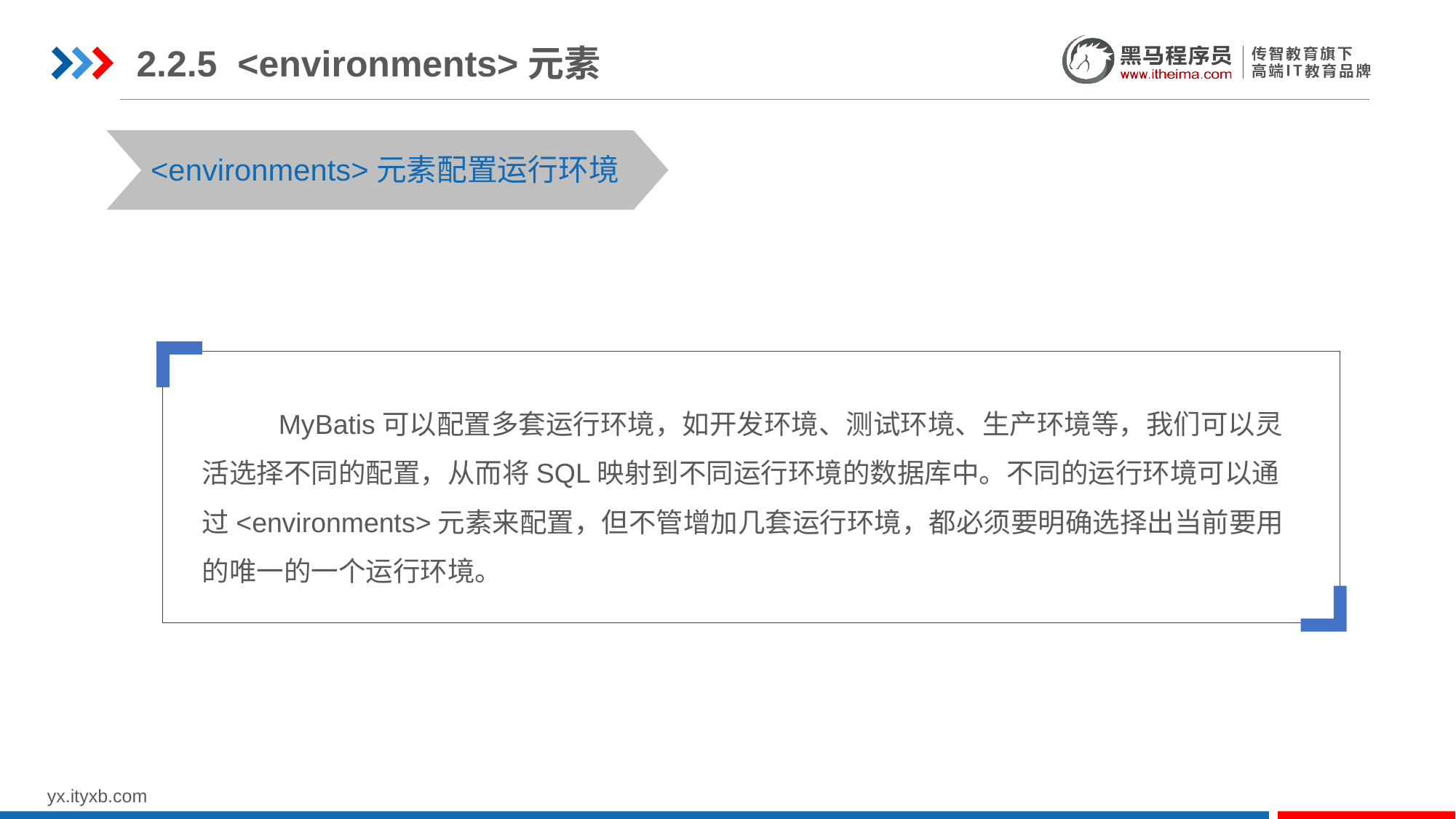

2.2.5  <environments>元素

<environments>元素配置运行环境

          MyBatis可以配置多套运行环境，如开发环境、测试环境、生产环境等，我们可以灵活选择不同的配置，从而将SQL映射到不同运行环境的数据库中。不同的运行环境可以通过<environments>元素来配置，但不管增加几套运行环境，都必须要明确选择出当前要用的唯一的一个运行环境。